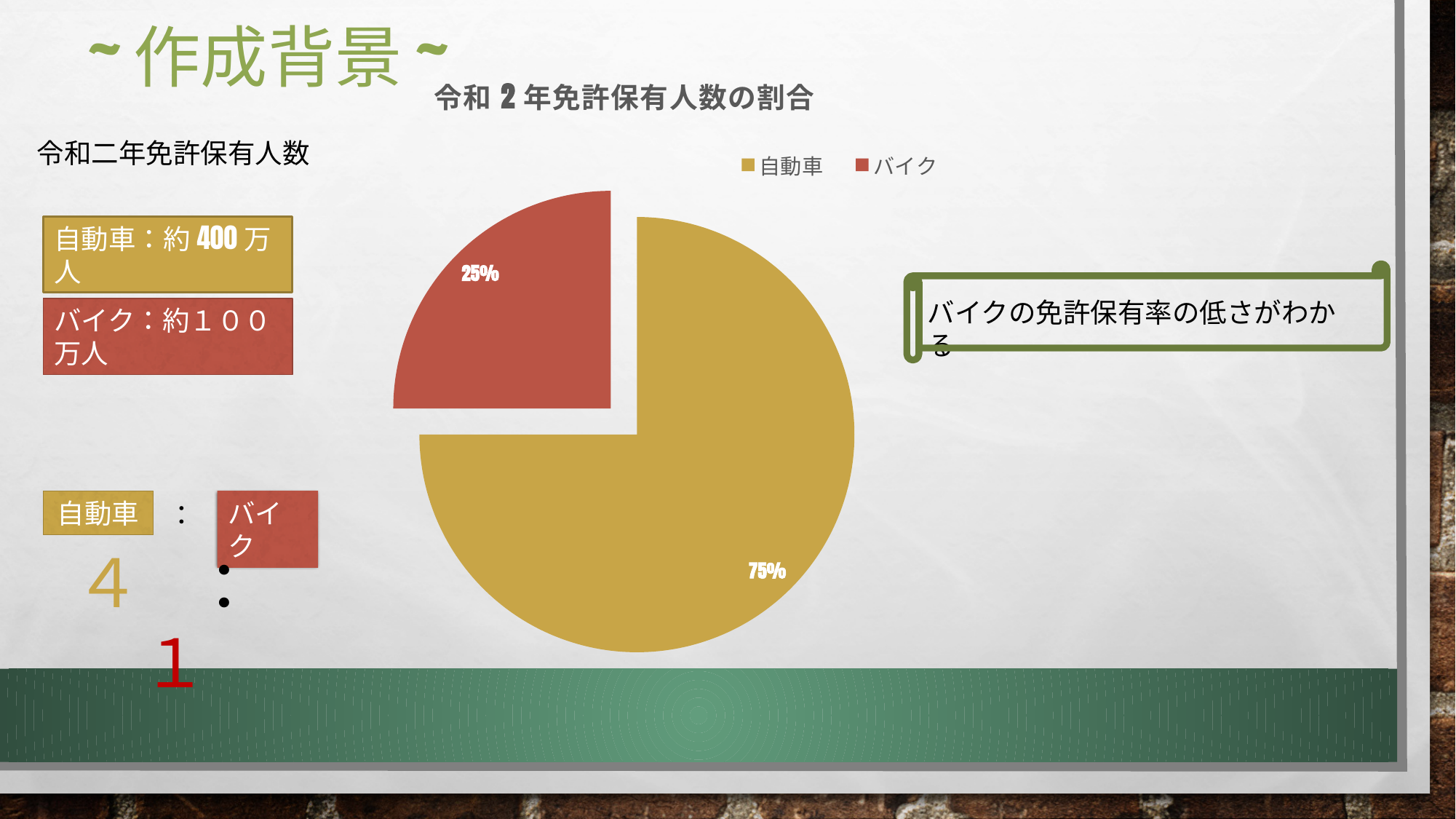

# ~作成背景~

### Chart: 令和2年免許保有人数の割合

| Category | 売上高 |
|---|---|
| 自動車 | 75.0 |
| バイク | 25.0 |
令和二年免許保有人数
自動車：約400万人

バイクの免許保有率の低さがわかる
バイク：約１００万人
自動車
：
バイク
４　：　１